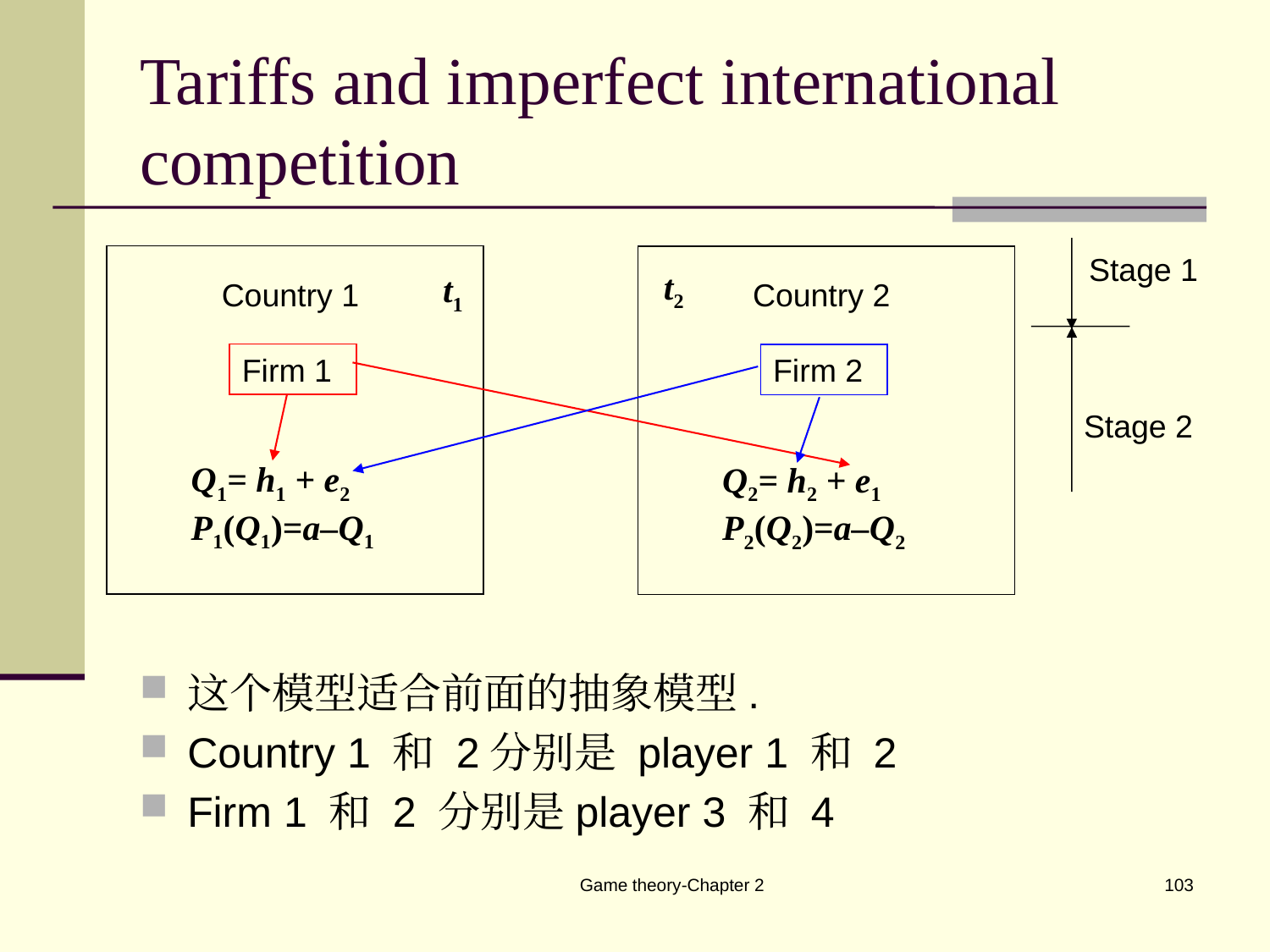

# Tariffs and imperfect international competition

Stage 1

Stage 2

Country 1
Firm 1
Q1= h1 + e2 P1(Q1)=a–Q1

Country 2
Firm 2
Q2= h2 + e1 P2(Q2)=a–Q2
t2
t1

这个模型适合前面的抽象模型.
Country 1 和 2分别是 player 1 和 2
Firm 1 和 2 分别是player 3 和 4
Game theory-Chapter 2
103